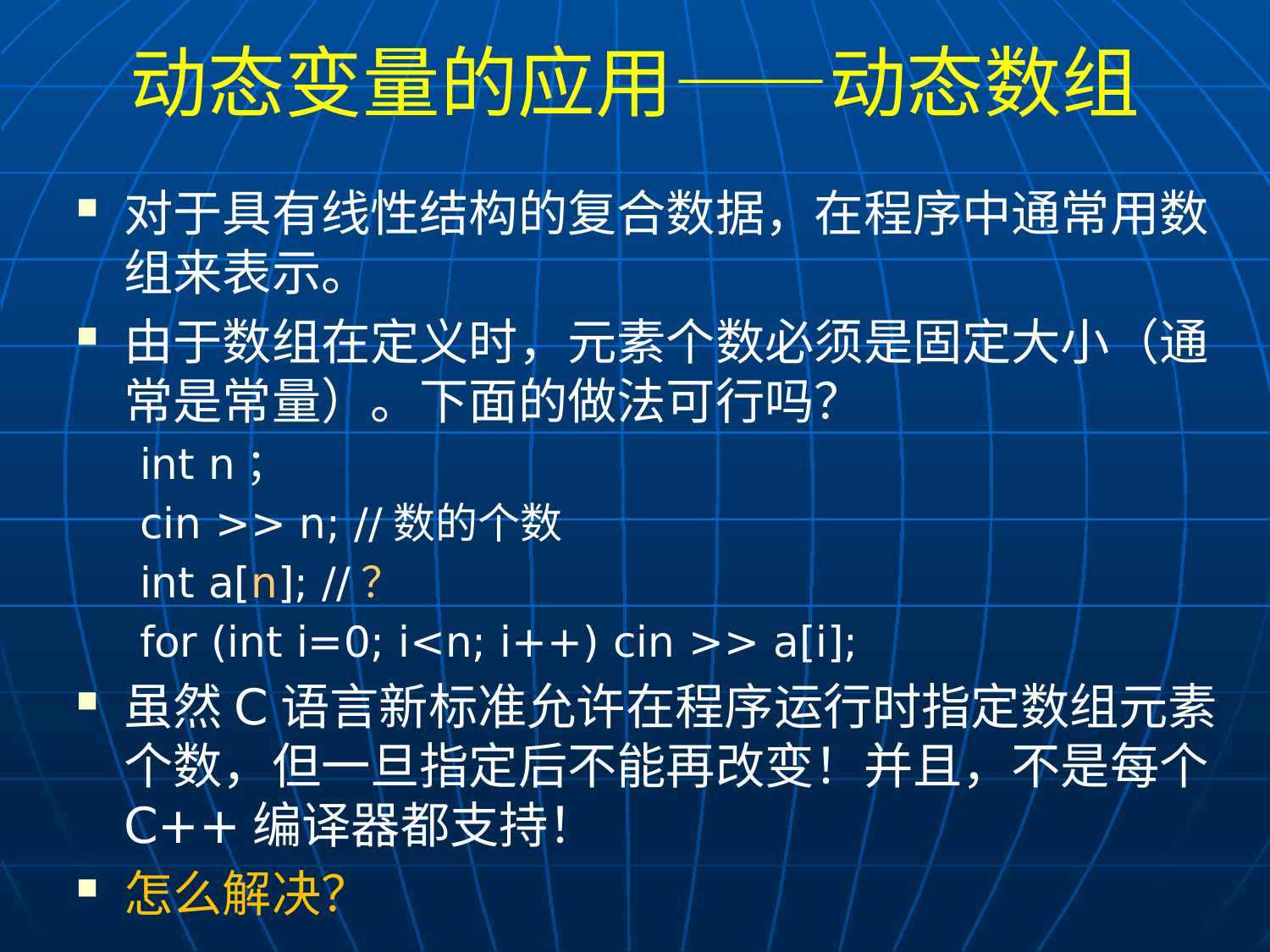

# 动态变量的应用――动态数组
对于具有线性结构的复合数据，在程序中通常用数组来表示。
由于数组在定义时，元素个数必须是固定大小（通常是常量）。下面的做法可行吗？
int n；
cin >> n; //数的个数
int a[n]; //？
for (int i=0; i<n; i++) cin >> a[i];
虽然C语言新标准允许在程序运行时指定数组元素个数，但一旦指定后不能再改变！并且，不是每个C++编译器都支持！
怎么解决？